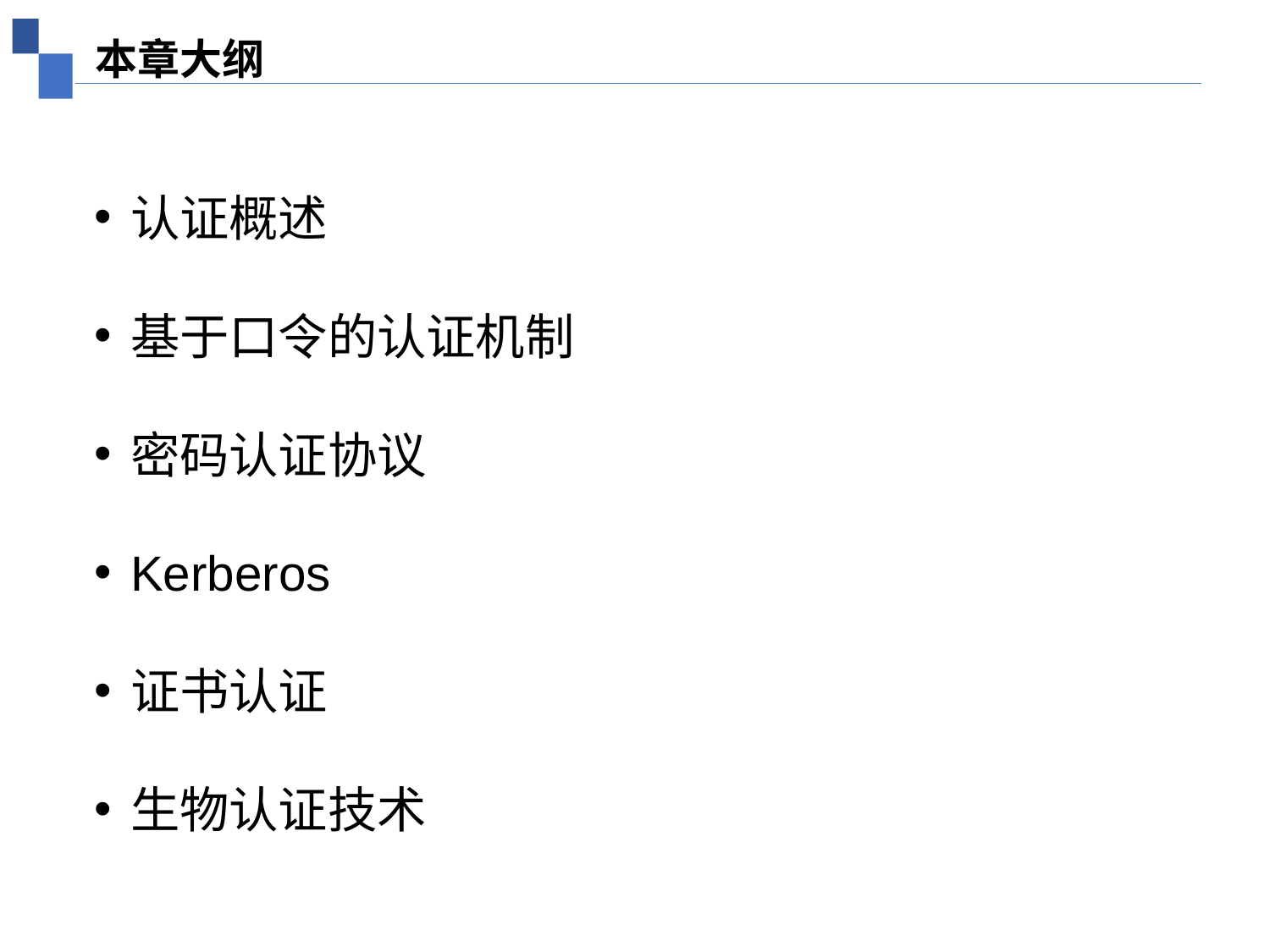

本章大纲
认证概述
基于口令的认证机制
密码认证协议
Kerberos
证书认证
生物认证技术
3